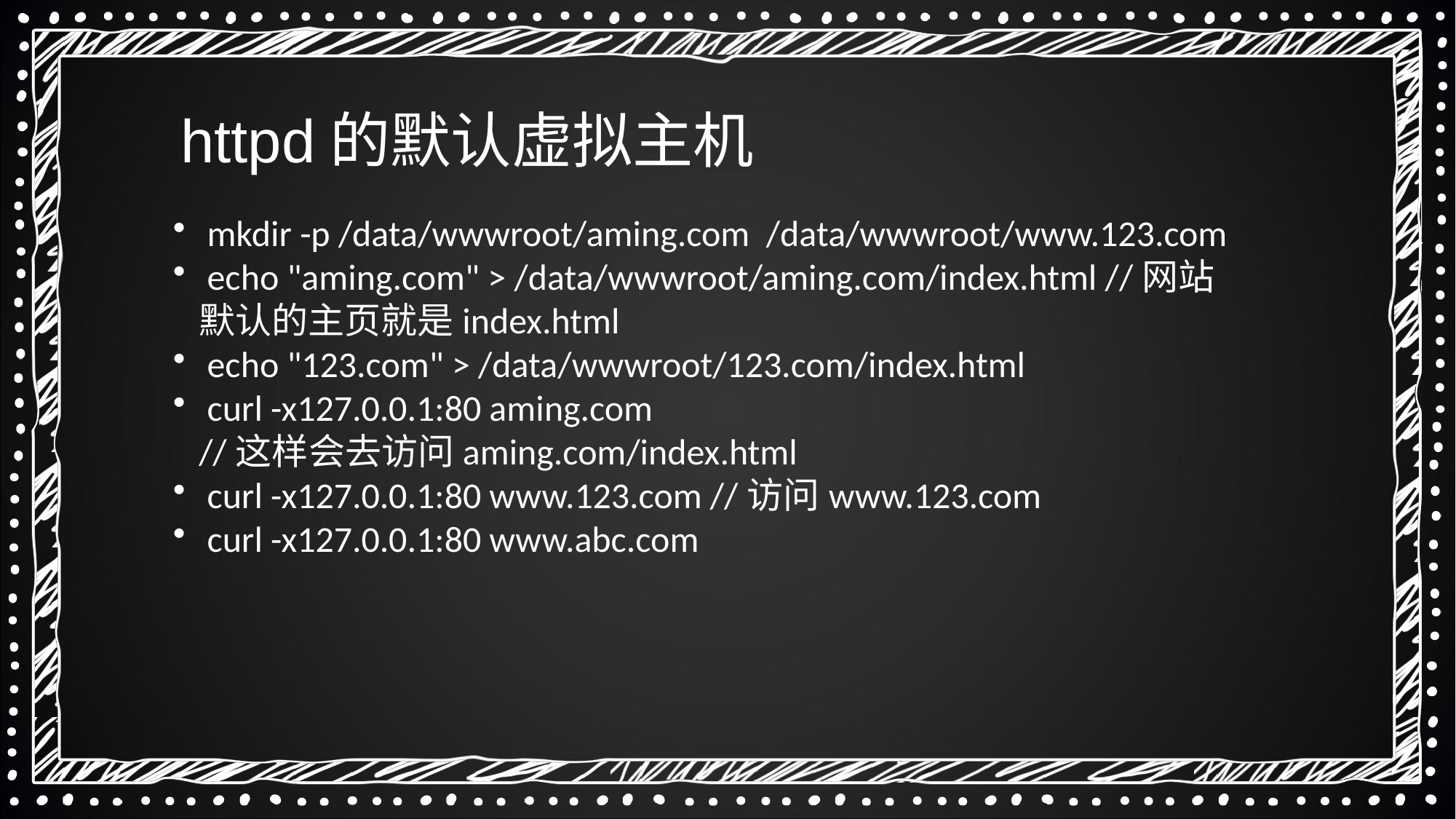

httpd的默认虚拟主机
 mkdir -p /data/wwwroot/aming.com  /data/wwwroot/www.123.com
 echo "aming.com" > /data/wwwroot/aming.com/index.html //网站默认的主页就是index.html
 echo "123.com" > /data/wwwroot/123.com/index.html
 curl -x127.0.0.1:80 aming.com //这样会去访问aming.com/index.html
 curl -x127.0.0.1:80 www.123.com //访问www.123.com
 curl -x127.0.0.1:80 www.abc.com